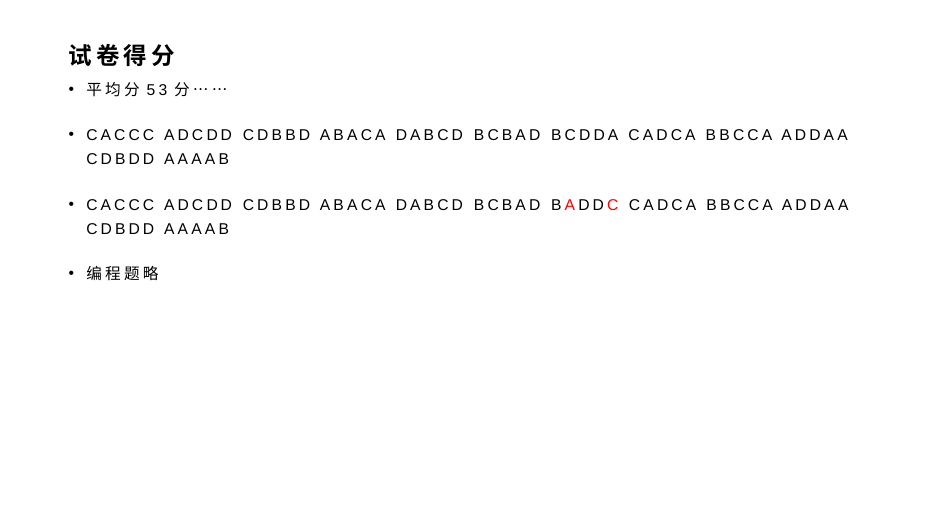

# 试卷得分
平均分53分……
CACCC ADCDD CDBBD ABACA DABCD BCBAD BCDDA CADCA BBCCA ADDAA CDBDD AAAAB
CACCC ADCDD CDBBD ABACA DABCD BCBAD BADDC CADCA BBCCA ADDAA CDBDD AAAAB
编程题略